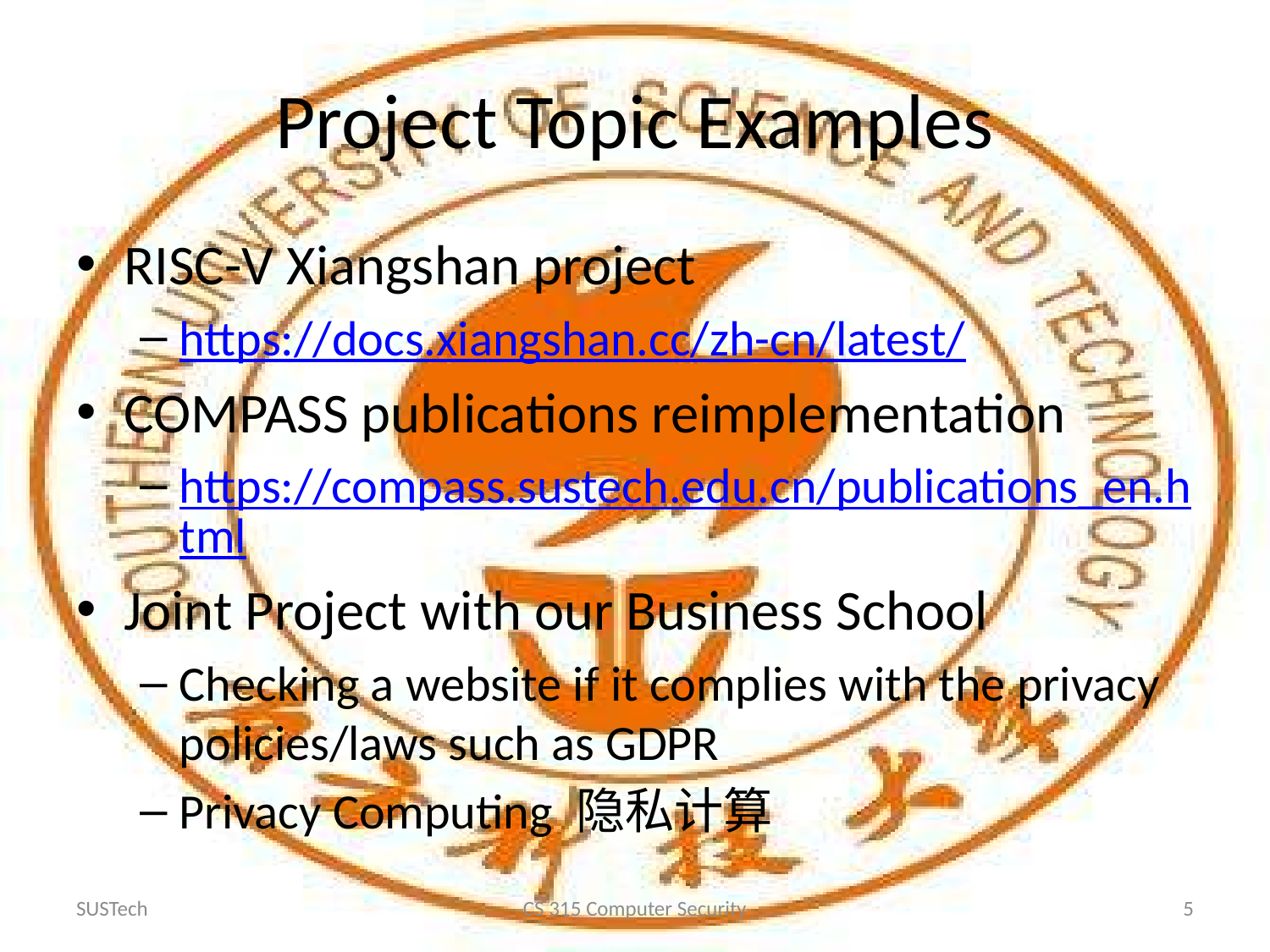

# Project Topic Examples
RISC-V Xiangshan project
https://docs.xiangshan.cc/zh-cn/latest/
COMPASS publications reimplementation
https://compass.sustech.edu.cn/publications_en.html
Joint Project with our Business School
Checking a website if it complies with the privacy policies/laws such as GDPR
Privacy Computing 隐私计算

SUSTech
CS 315 Computer Security
5